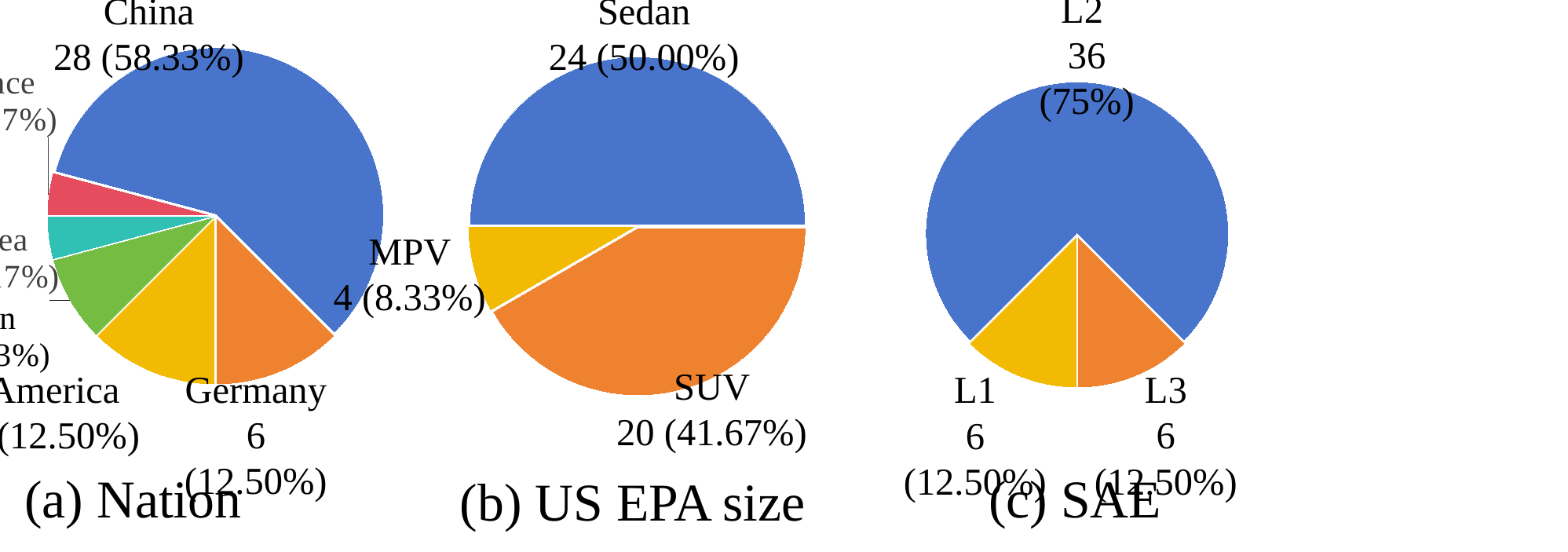

L2
36 (75%)
China
28 (58.33%)

### Chart

| Category | 销售额 |
|---|---|

### Chart

| Category | 销售额 |
|---|---|

### Chart

| Category | 销售额 |
|---|---|
| SUV | 24.0 |
| Sedan | 20.0 |
| MPV | 4.0 |
(a) Nation
(c) SAE
(b) US EPA size
America
6 (12.50%)
Germany
6 (12.50%)
L3
6 (12.50%)
L1
6 (12.50%)
Sedan
24 (50.00%)
MPV
4 (8.33%)
SUV
20 (41.67%)